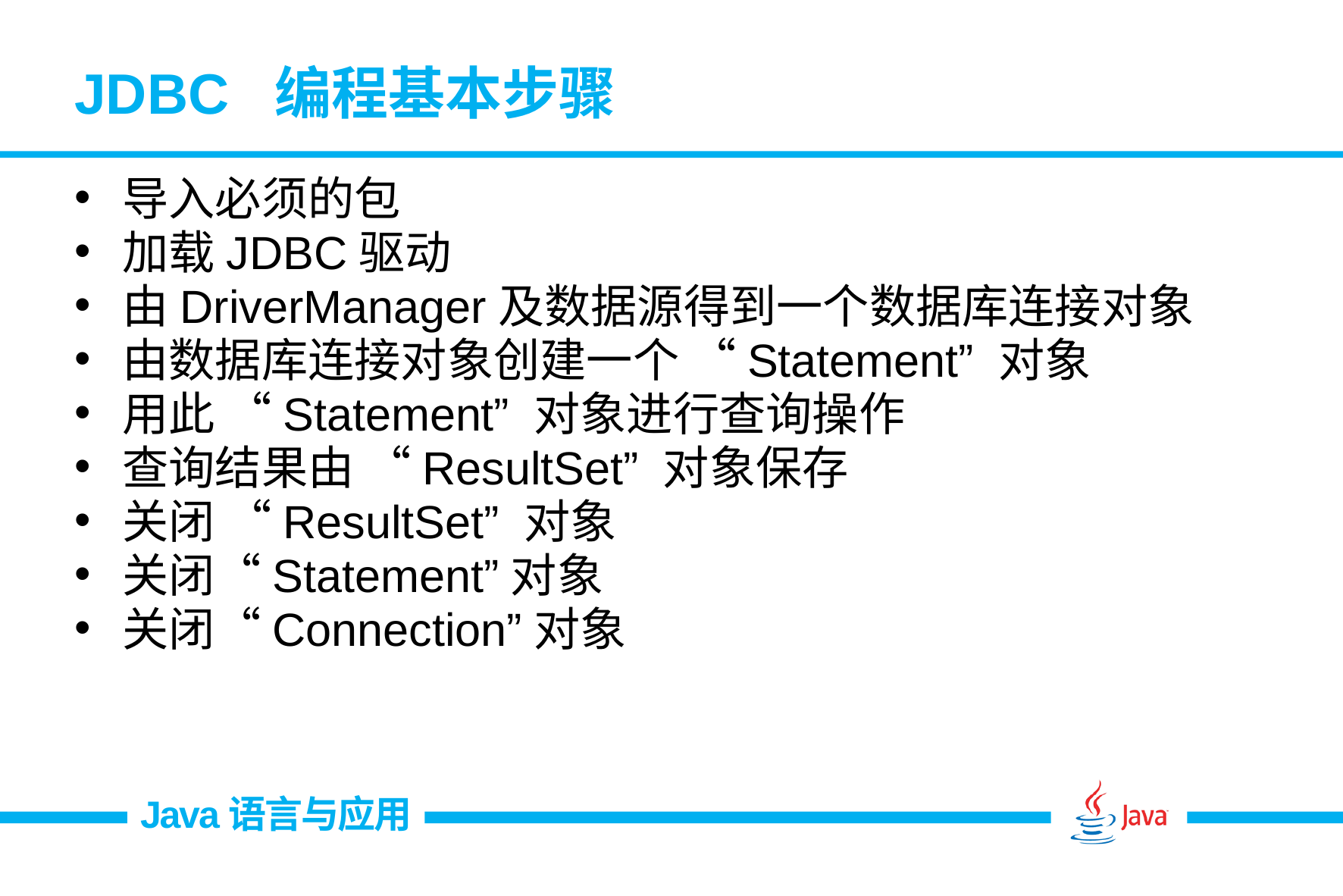

# JDBC  编程基本步骤
导入必须的包
加载JDBC驱动
由DriverManager及数据源得到一个数据库连接对象
由数据库连接对象创建一个 “Statement” 对象
用此 “Statement” 对象进行查询操作
查询结果由 “ResultSet” 对象保存
关闭 “ResultSet” 对象
关闭“Statement”对象
关闭“Connection”对象